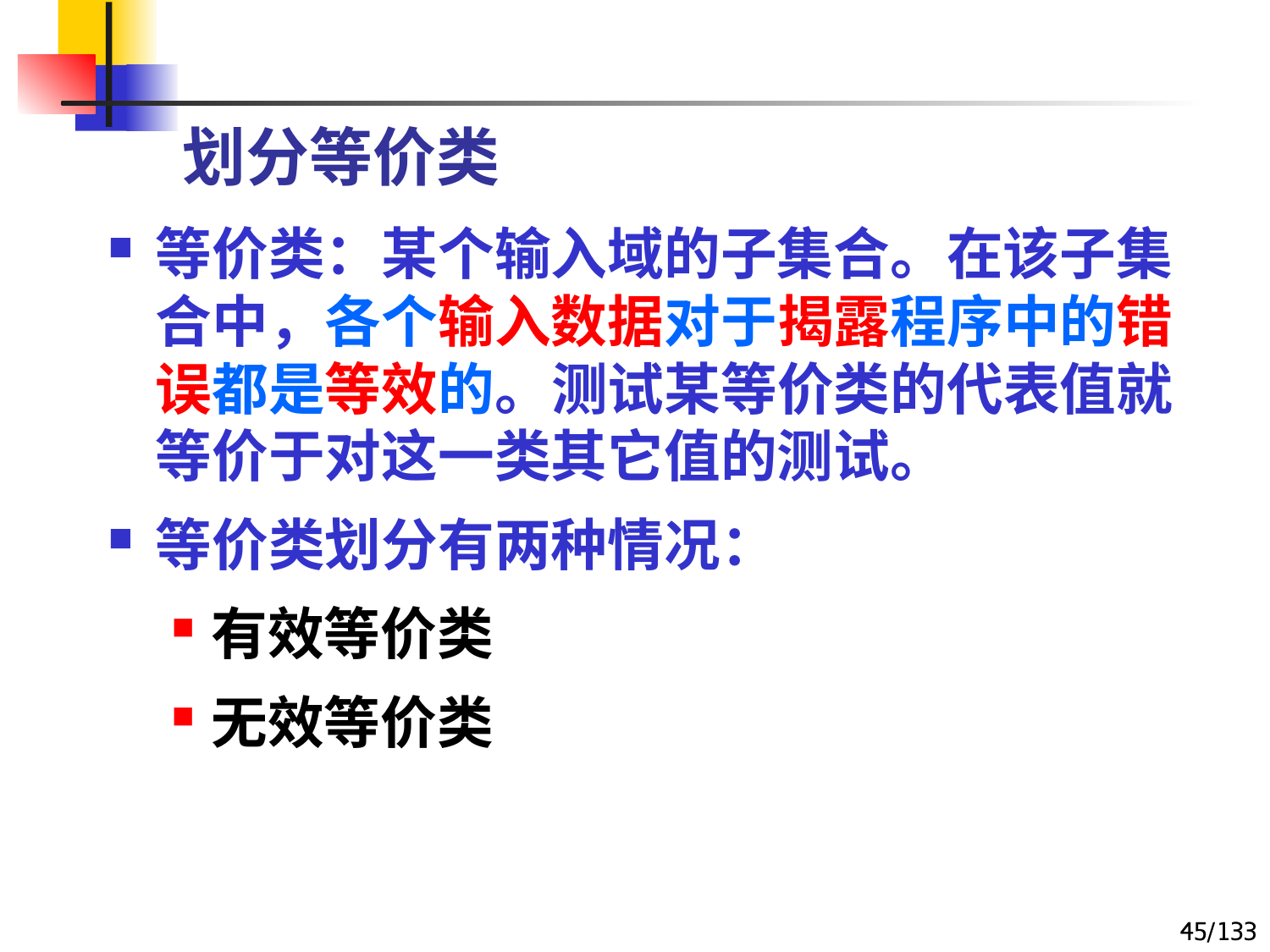

# 划分等价类
等价类：某个输入域的子集合。在该子集合中，各个输入数据对于揭露程序中的错误都是等效的。测试某等价类的代表值就等价于对这一类其它值的测试。
等价类划分有两种情况：
有效等价类
无效等价类

45/133